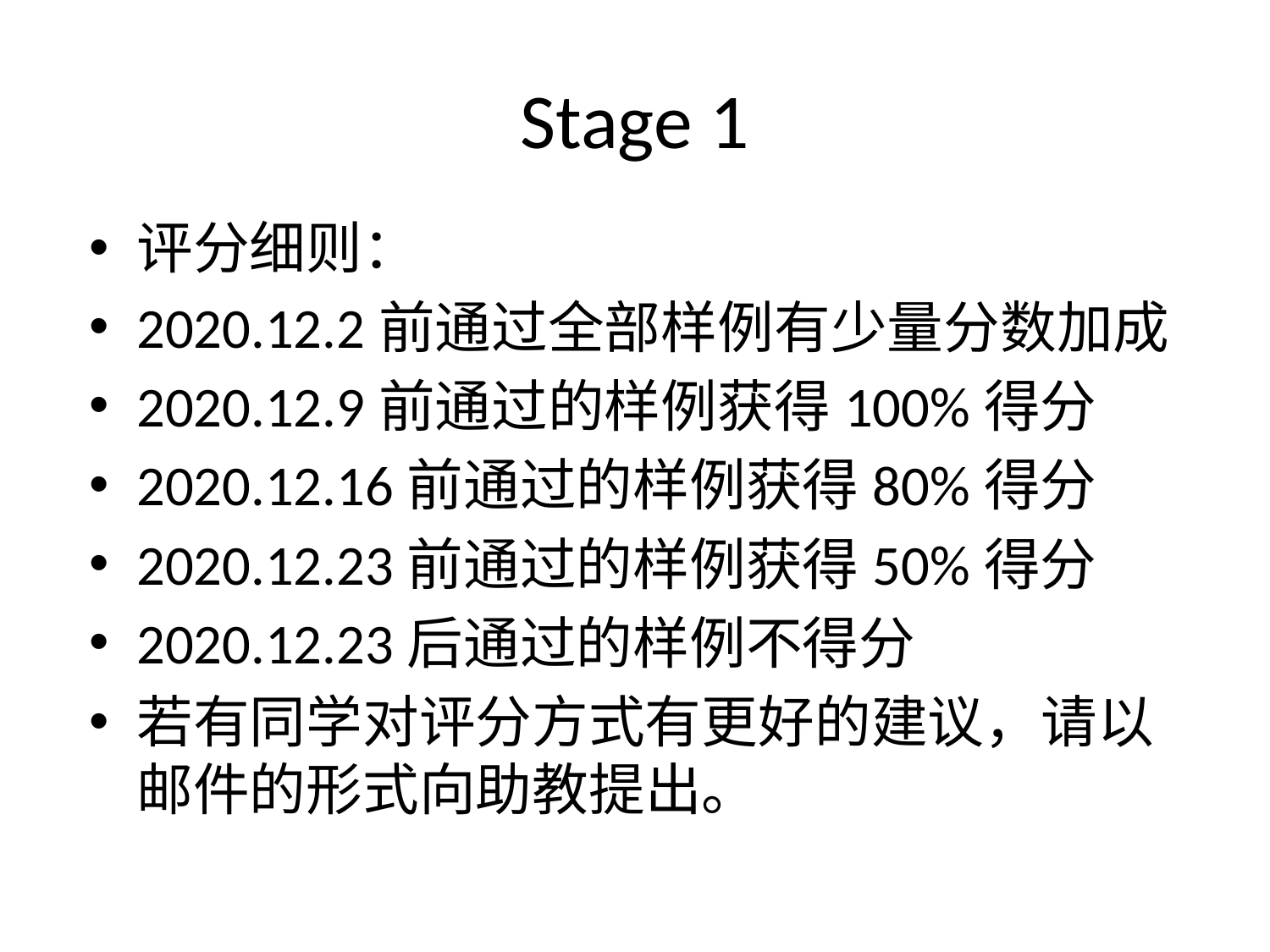

# Stage 1
评分细则：
2020.12.2前通过全部样例有少量分数加成
2020.12.9前通过的样例获得100%得分
2020.12.16前通过的样例获得80%得分
2020.12.23前通过的样例获得50%得分
2020.12.23后通过的样例不得分
若有同学对评分方式有更好的建议，请以邮件的形式向助教提出。